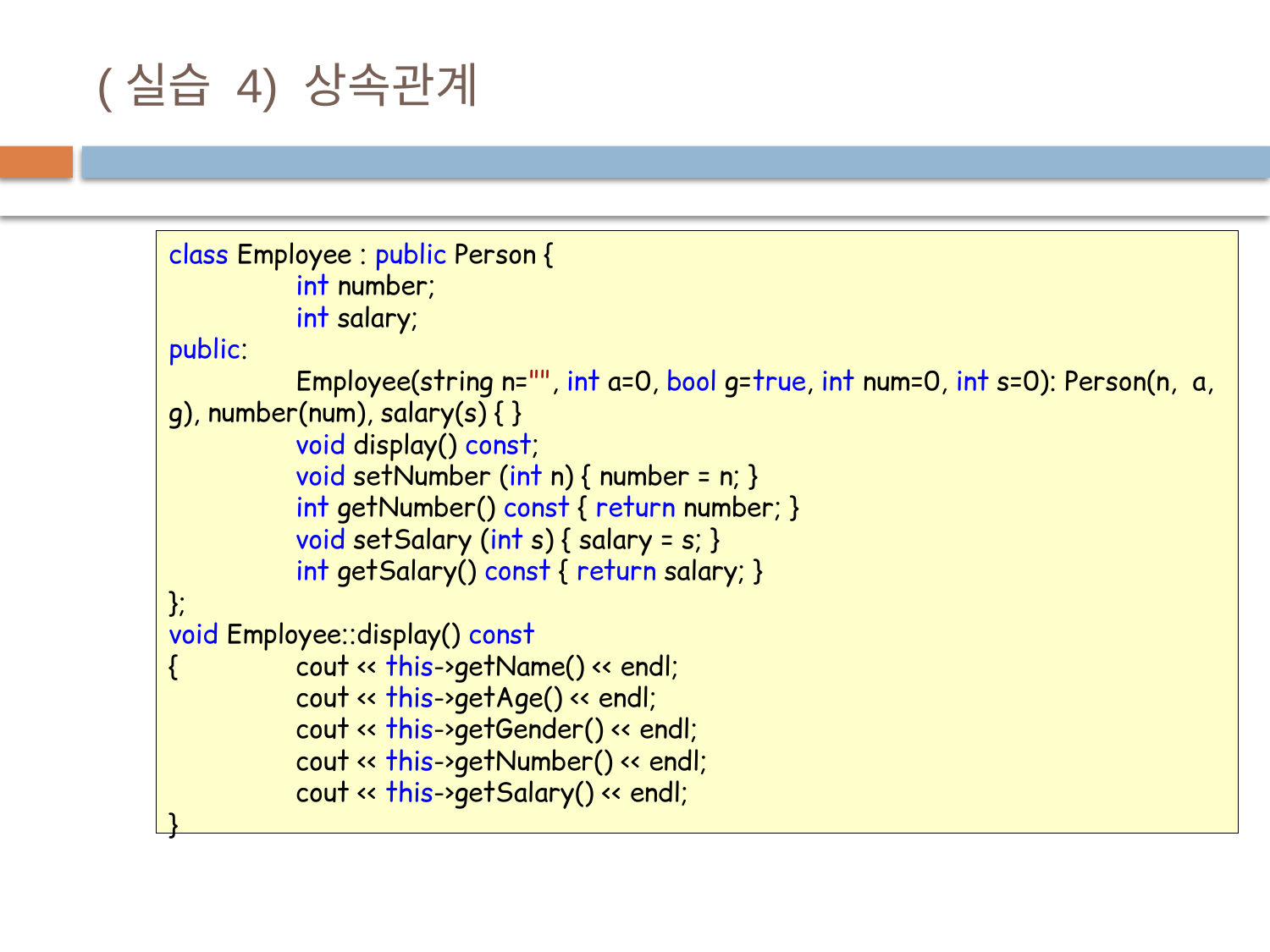

# (실습 4) 상속관계
class Employee : public Person {
	int number;
	int salary;
public:
	Employee(string n="", int a=0, bool g=true, int num=0, int s=0): Person(n,  a, g), number(num), salary(s) { }
	void display() const;
	void setNumber (int n) { number = n; }
	int getNumber() const { return number; }
	void setSalary (int s) { salary = s; }
	int getSalary() const { return salary; }
};
void Employee::display() const
{	cout << this->getName() << endl;
	cout << this->getAge() << endl;
	cout << this->getGender() << endl;
	cout << this->getNumber() << endl;
	cout << this->getSalary() << endl;
}